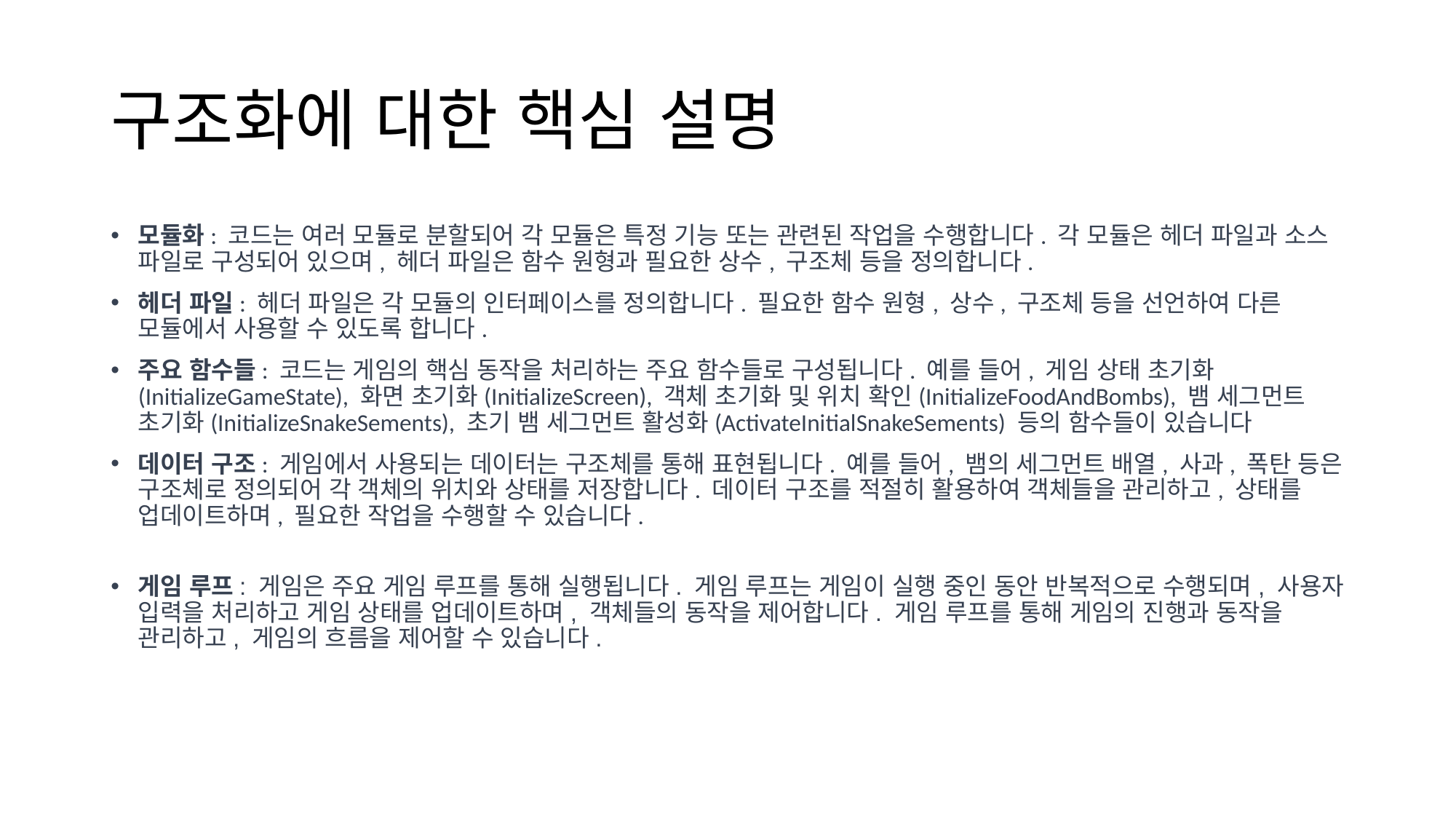

# 구조화에 대한 핵심 설명
모듈화: 코드는 여러 모듈로 분할되어 각 모듈은 특정 기능 또는 관련된 작업을 수행합니다. 각 모듈은 헤더 파일과 소스 파일로 구성되어 있으며, 헤더 파일은 함수 원형과 필요한 상수, 구조체 등을 정의합니다.
헤더 파일: 헤더 파일은 각 모듈의 인터페이스를 정의합니다. 필요한 함수 원형, 상수, 구조체 등을 선언하여 다른 모듈에서 사용할 수 있도록 합니다.
주요 함수들: 코드는 게임의 핵심 동작을 처리하는 주요 함수들로 구성됩니다. 예를 들어, 게임 상태 초기화(InitializeGameState), 화면 초기화(InitializeScreen), 객체 초기화 및 위치 확인(InitializeFoodAndBombs), 뱀 세그먼트 초기화(InitializeSnakeSements), 초기 뱀 세그먼트 활성화(ActivateInitialSnakeSements) 등의 함수들이 있습니다
데이터 구조: 게임에서 사용되는 데이터는 구조체를 통해 표현됩니다. 예를 들어, 뱀의 세그먼트 배열, 사과, 폭탄 등은 구조체로 정의되어 각 객체의 위치와 상태를 저장합니다. 데이터 구조를 적절히 활용하여 객체들을 관리하고, 상태를 업데이트하며, 필요한 작업을 수행할 수 있습니다.

게임 루프: 게임은 주요 게임 루프를 통해 실행됩니다. 게임 루프는 게임이 실행 중인 동안 반복적으로 수행되며, 사용자 입력을 처리하고 게임 상태를 업데이트하며, 객체들의 동작을 제어합니다. 게임 루프를 통해 게임의 진행과 동작을 관리하고, 게임의 흐름을 제어할 수 있습니다.